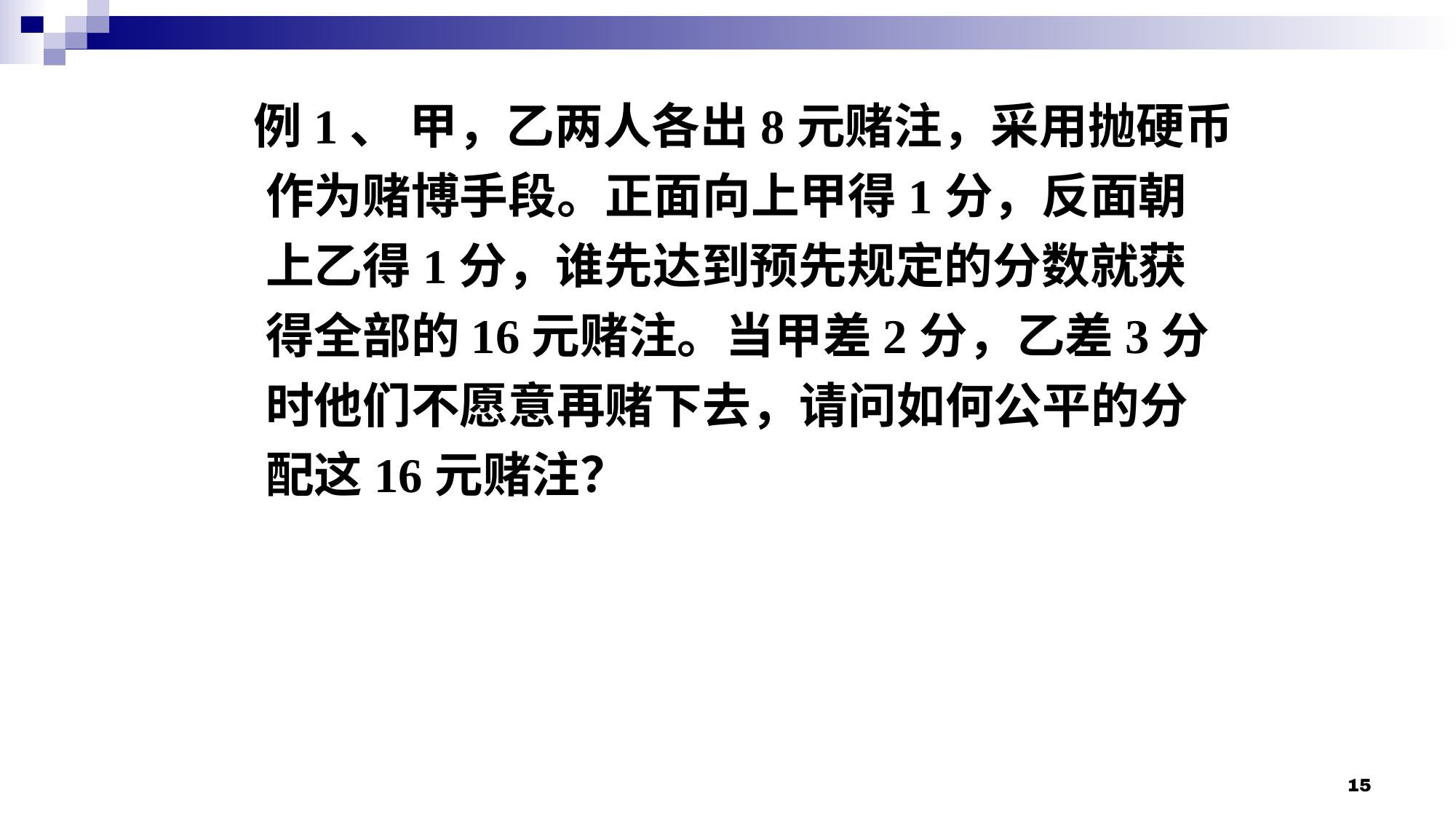

例1、 甲，乙两人各出8元赌注，采用抛硬币作为赌博手段。正面向上甲得1分，反面朝上乙得1分，谁先达到预先规定的分数就获得全部的16元赌注。当甲差2分，乙差3分时他们不愿意再赌下去，请问如何公平的分配这16元赌注？
15